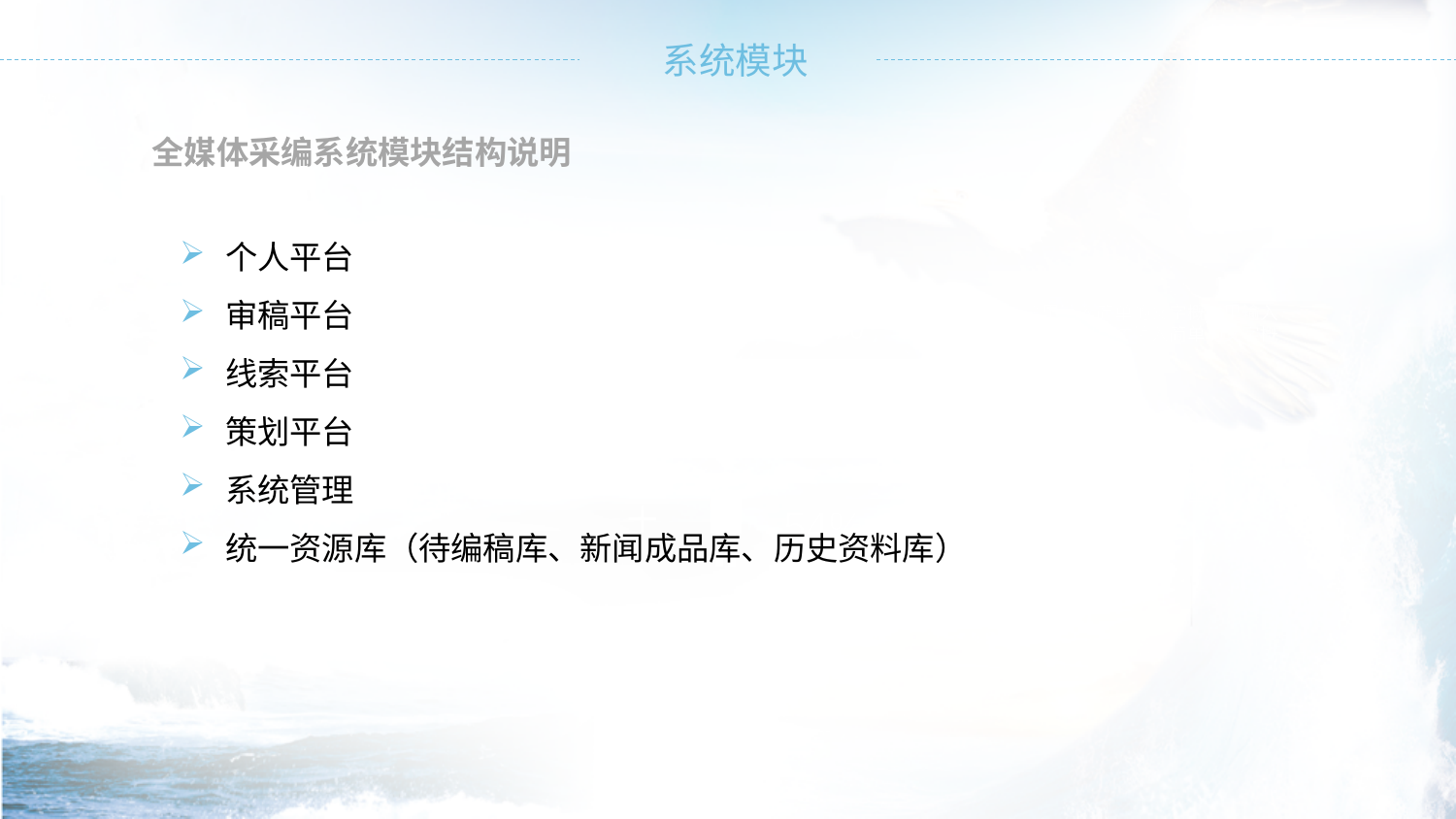

全媒体采编系统模块结构说明
个人平台
审稿平台
线索平台
策划平台
系统管理
统一资源库（待编稿库、新闻成品库、历史资料库）

36%
这里输入简单的文字概述里输入简单文字概述输入简单的文字概述

这里输入简单的文字概述里输入简单文字概述输入简单的文字概述
这里输入简单的文字概述里输入简单文字概述输入简单的文字概述

54%

延迟符